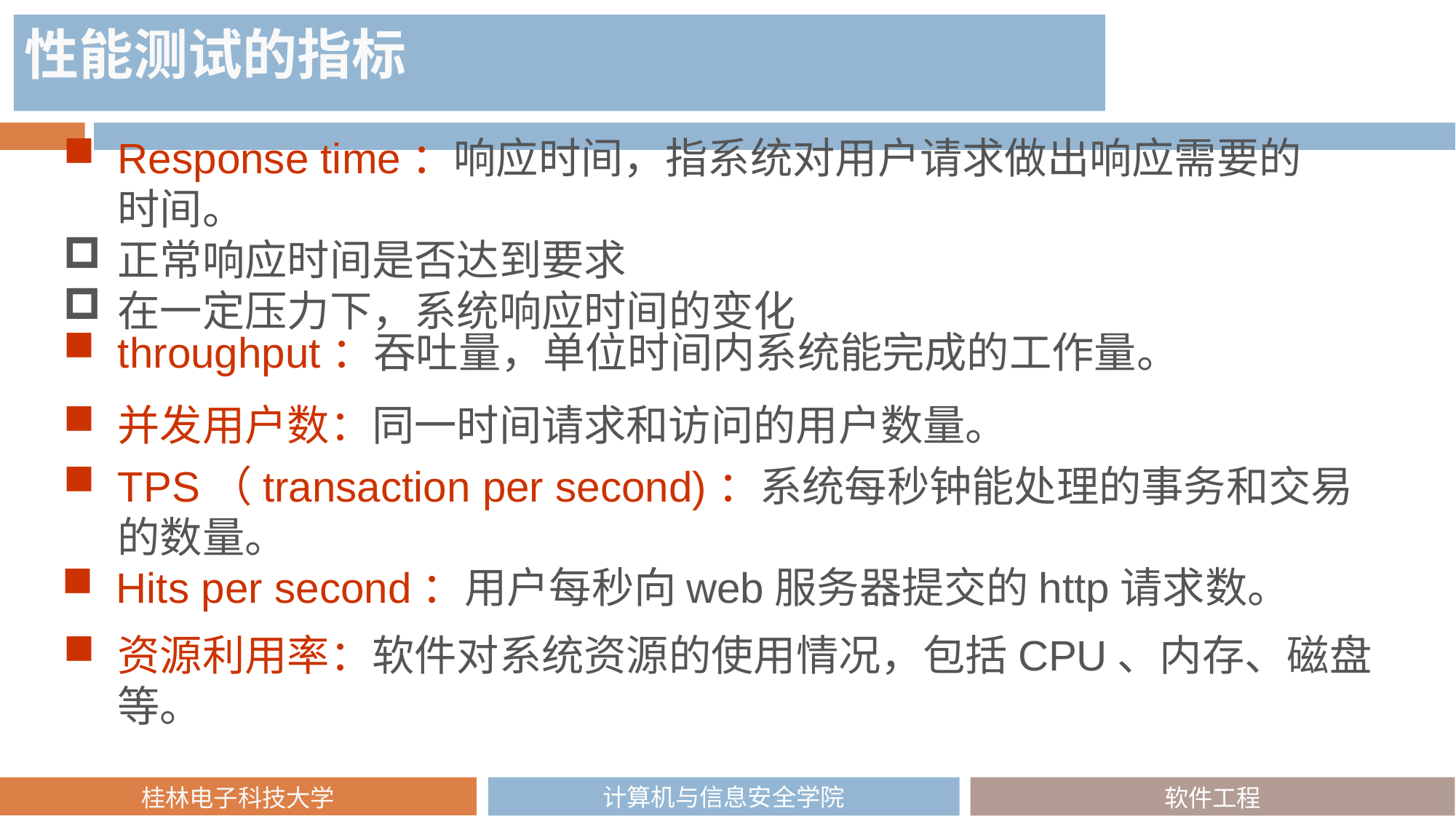

性能测试的指标
Response time：响应时间，指系统对用户请求做出响应需要的时间。
正常响应时间是否达到要求
在一定压力下，系统响应时间的变化

throughput：吞吐量，单位时间内系统能完成的工作量。
并发用户数：同一时间请求和访问的用户数量。
TPS（transaction per second)：系统每秒钟能处理的事务和交易的数量。
Hits per second：用户每秒向web服务器提交的http请求数。
资源利用率：软件对系统资源的使用情况，包括CPU、内存、磁盘等。